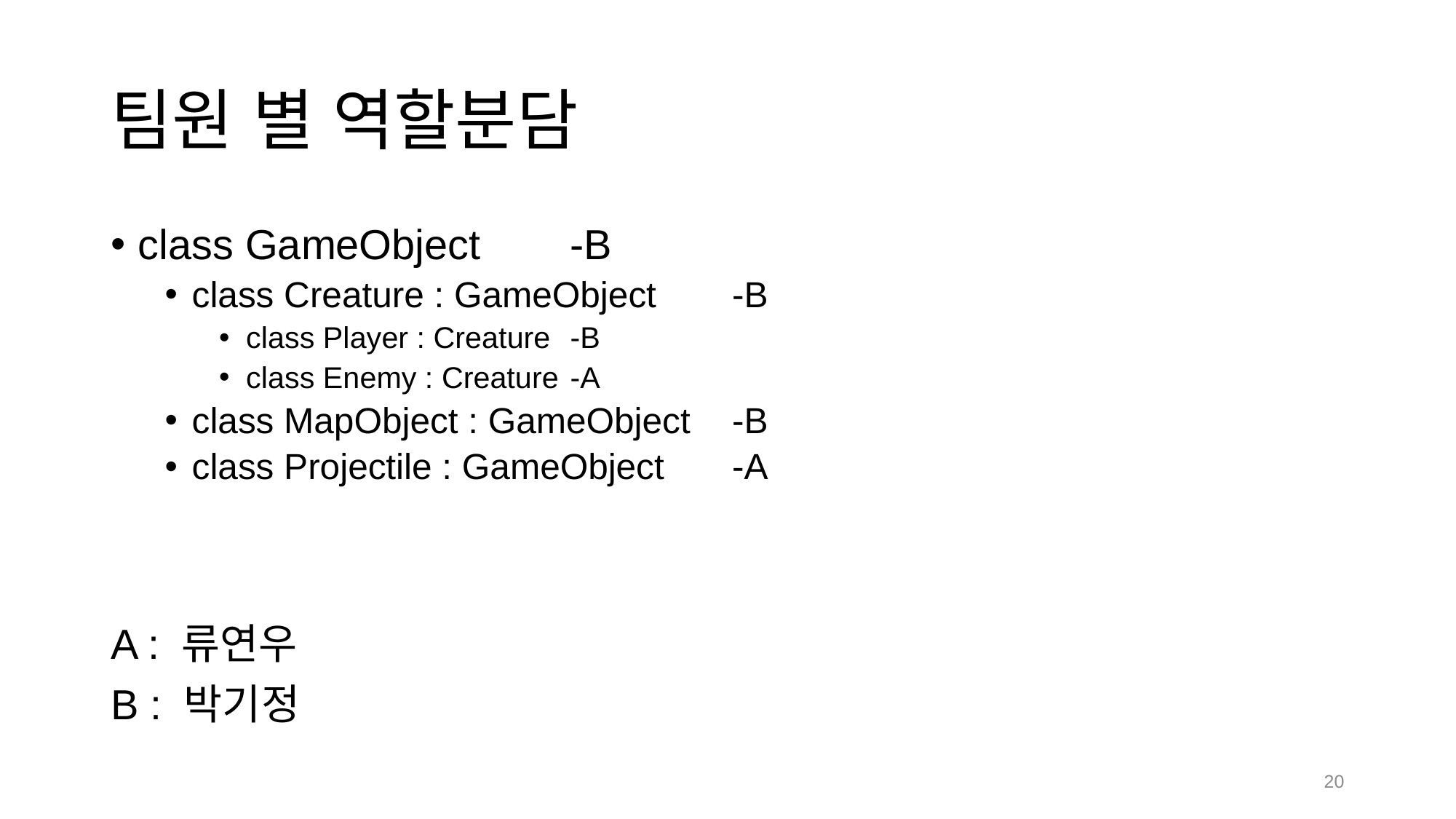

# 팀원 별 역할분담
class GameObject			-B
class Creature : GameObject	-B
class Player : Creature		-B
class Enemy : Creature		-A
class MapObject : GameObject	-B
class Projectile : GameObject	-A

A : 류연우
B : 박기정
20